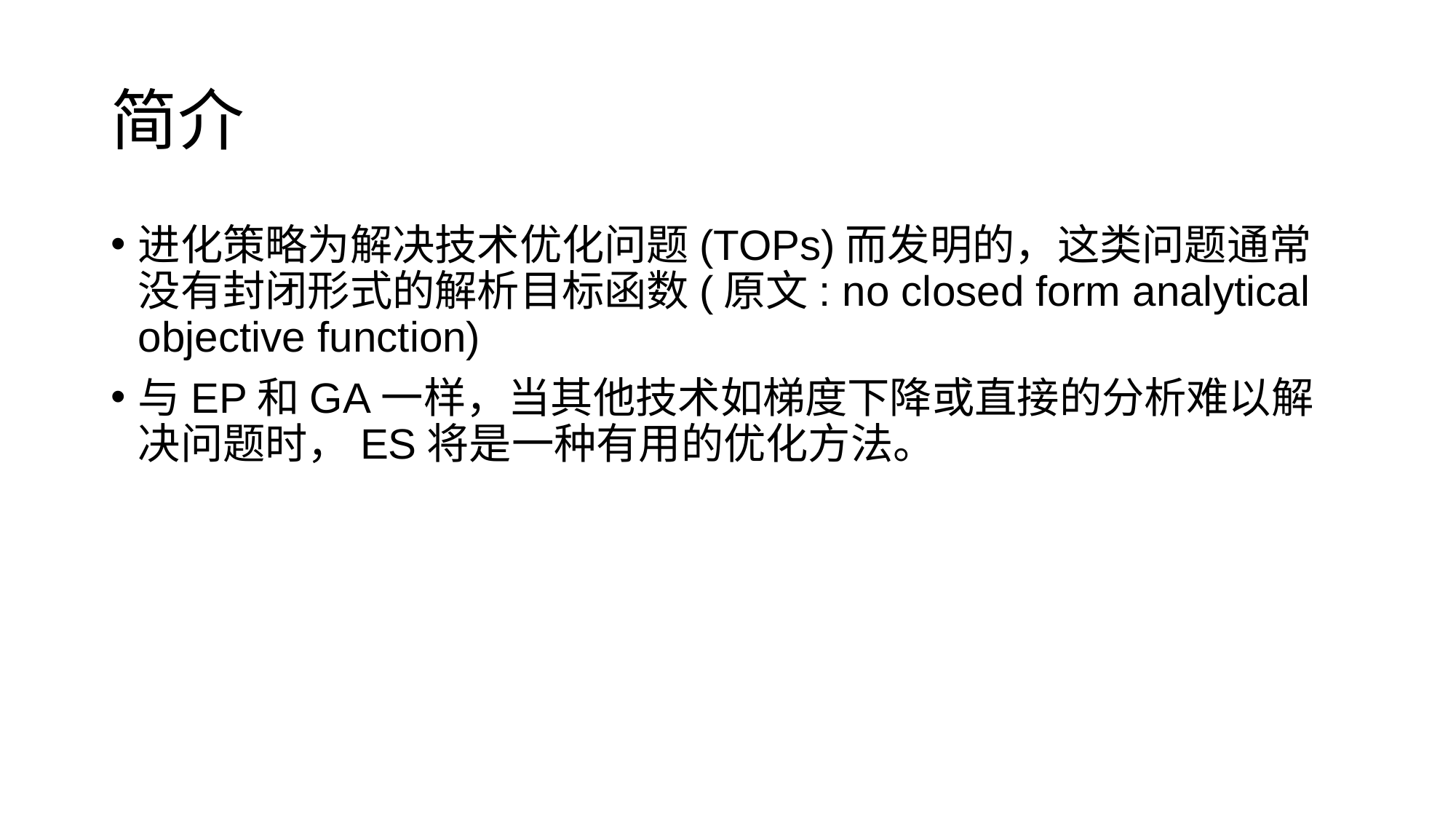

# 简介
进化策略为解决技术优化问题(TOPs)而发明的，这类问题通常没有封闭形式的解析目标函数(原文: no closed form analytical objective function)
与EP和GA一样，当其他技术如梯度下降或直接的分析难以解决问题时，ES将是一种有用的优化方法。